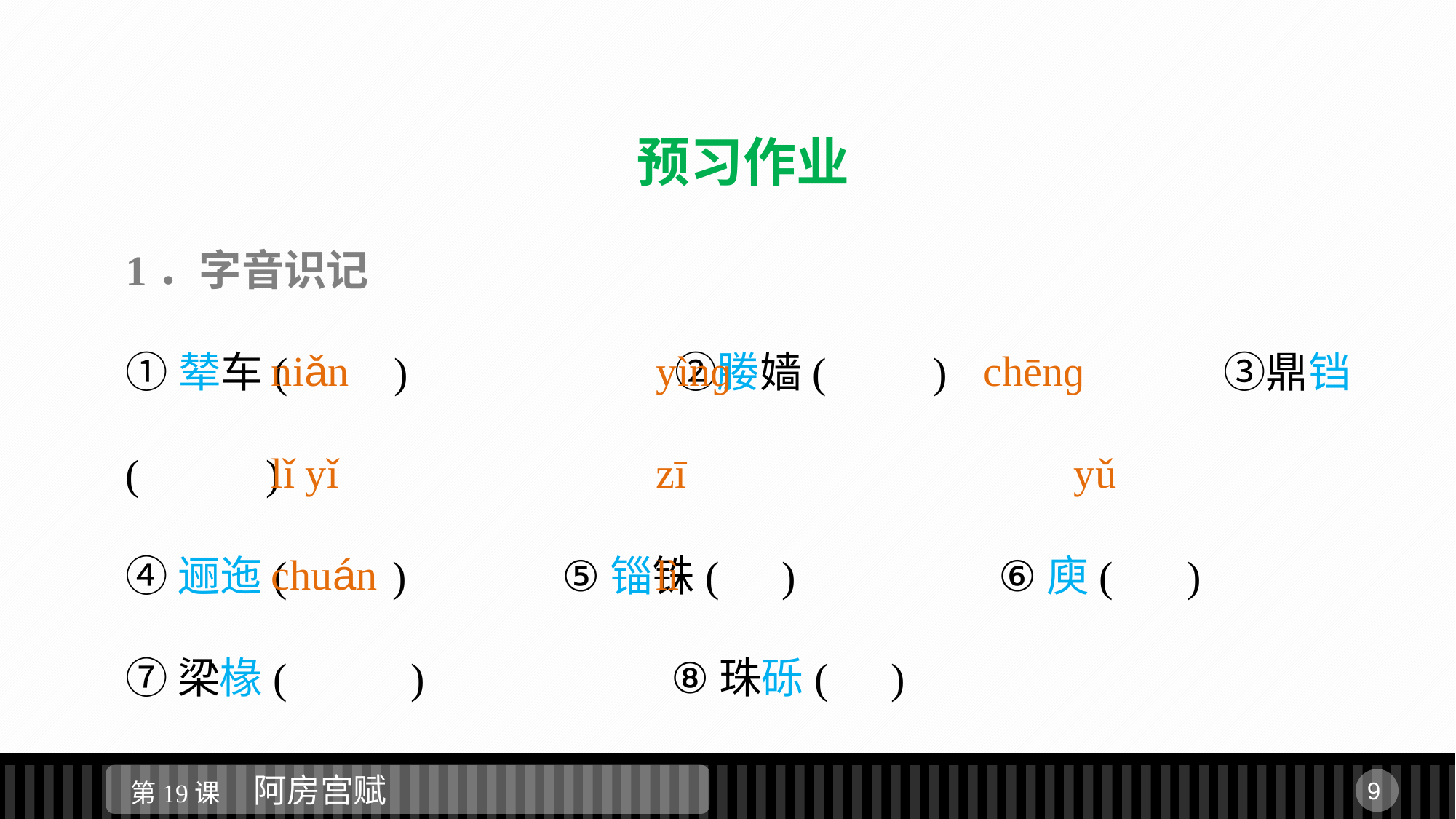

预习作业
1．字音识记
①辇车(　　)　　		②媵嫱(　　)　　		③鼎铛(  　　)
④逦迤(　　)   		⑤锱铢(　)    		⑥庾( 　)
⑦梁椽(　  　)    		⑧珠砾(　)
niǎn　		     yìnɡ　		     chēnɡ
lǐ yǐ　		     zī　			   yǔ
chuán　		     lì